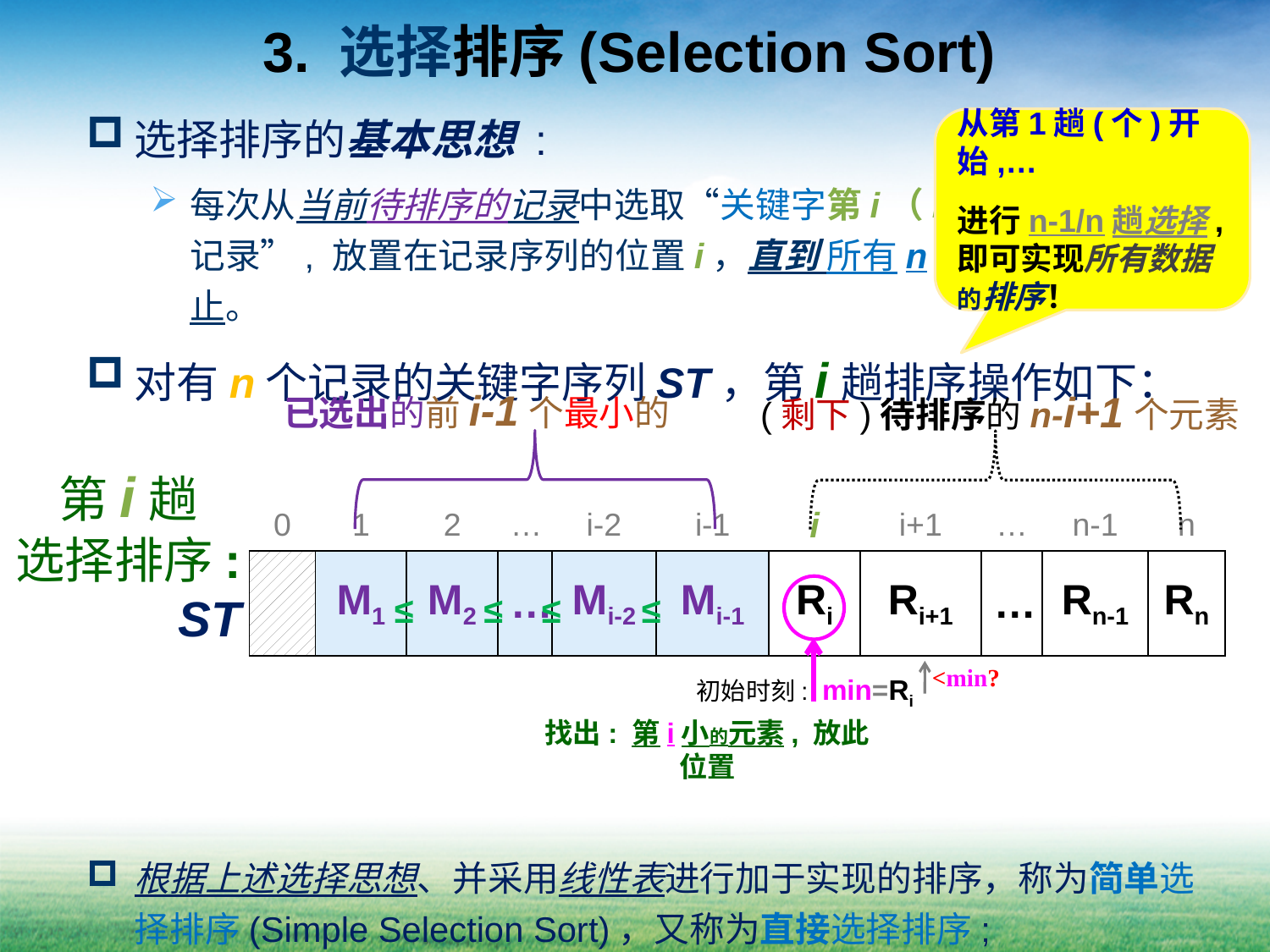

# 3. 选择排序(Selection Sort)
选择排序的基本思想 :
每次从当前待排序的记录中选取“关键字第i（i=1,2,…,n)小的记录”, 放置在记录序列的位置i，直到 所有n个记录都有序为止。
对有n个记录的关键字序列ST，第i趟排序操作如下：

根据上述选择思想、并采用线性表进行加于实现的排序，称为简单选择排序(Simple Selection Sort)，又称为直接选择排序;

从第1趟(个)开始,…
进行n-1/n趟选择, 即可实现所有数据的排序！

已选出的前i-1个最小的
(剩下)待排序的n-i+1个元素
第i趟
选择排序:
ST
| 0 | 1 | 2 | … | i-2 | i-1 | i | i+1 | … | n-1 | n |
| --- | --- | --- | --- | --- | --- | --- | --- | --- | --- | --- |
|  | M1 | M2 | … | Mi-2 | Mi-1 | Ri | Ri+1 | … | Rn-1 | Rn |

≤
≤
≤
≤
<min?

初始时刻:  min=Ri
找出: 第i小的元素, 放此位置